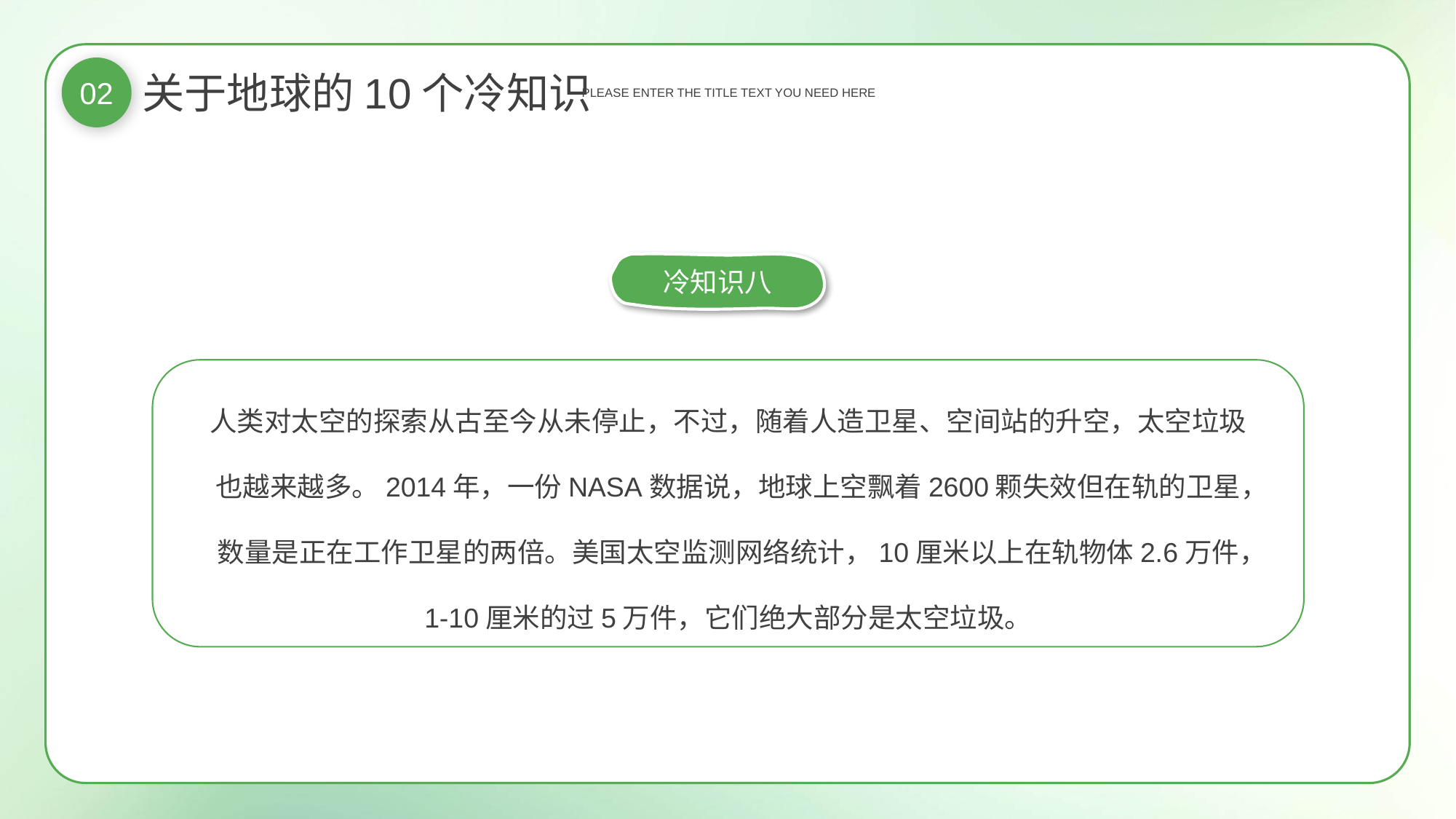

02
关于地球的10个冷知识
PLEASE ENTER THE TITLE TEXT YOU NEED HERE

冷知识八

人类对太空的探索从古至今从未停止，不过，随着人造卫星、空间站的升空，太空垃圾也越来越多。2014年，一份NASA数据说，地球上空飘着2600颗失效但在轨的卫星，数量是正在工作卫星的两倍。美国太空监测网络统计，10厘米以上在轨物体2.6万件，1-10厘米的过5万件，它们绝大部分是太空垃圾。